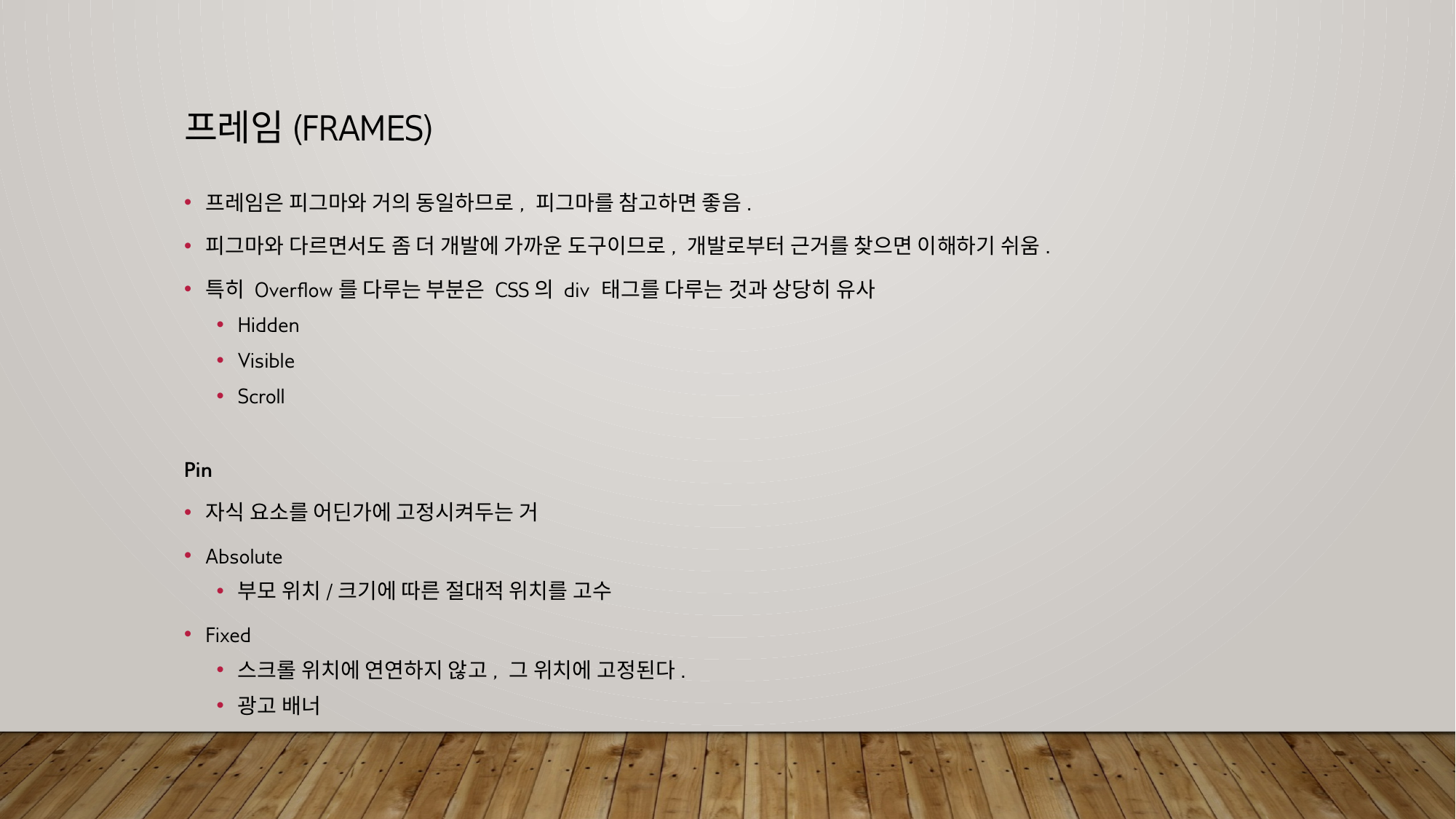

# 프레임(Frames)
프레임은 피그마와 거의 동일하므로, 피그마를 참고하면 좋음.
피그마와 다르면서도 좀 더 개발에 가까운 도구이므로, 개발로부터 근거를 찾으면 이해하기 쉬움.
특히 Overflow를 다루는 부분은 CSS의 div 태그를 다루는 것과 상당히 유사
Hidden
Visible
Scroll
Pin
자식 요소를 어딘가에 고정시켜두는 거
Absolute
부모 위치/크기에 따른 절대적 위치를 고수
Fixed
스크롤 위치에 연연하지 않고, 그 위치에 고정된다.
광고 배너